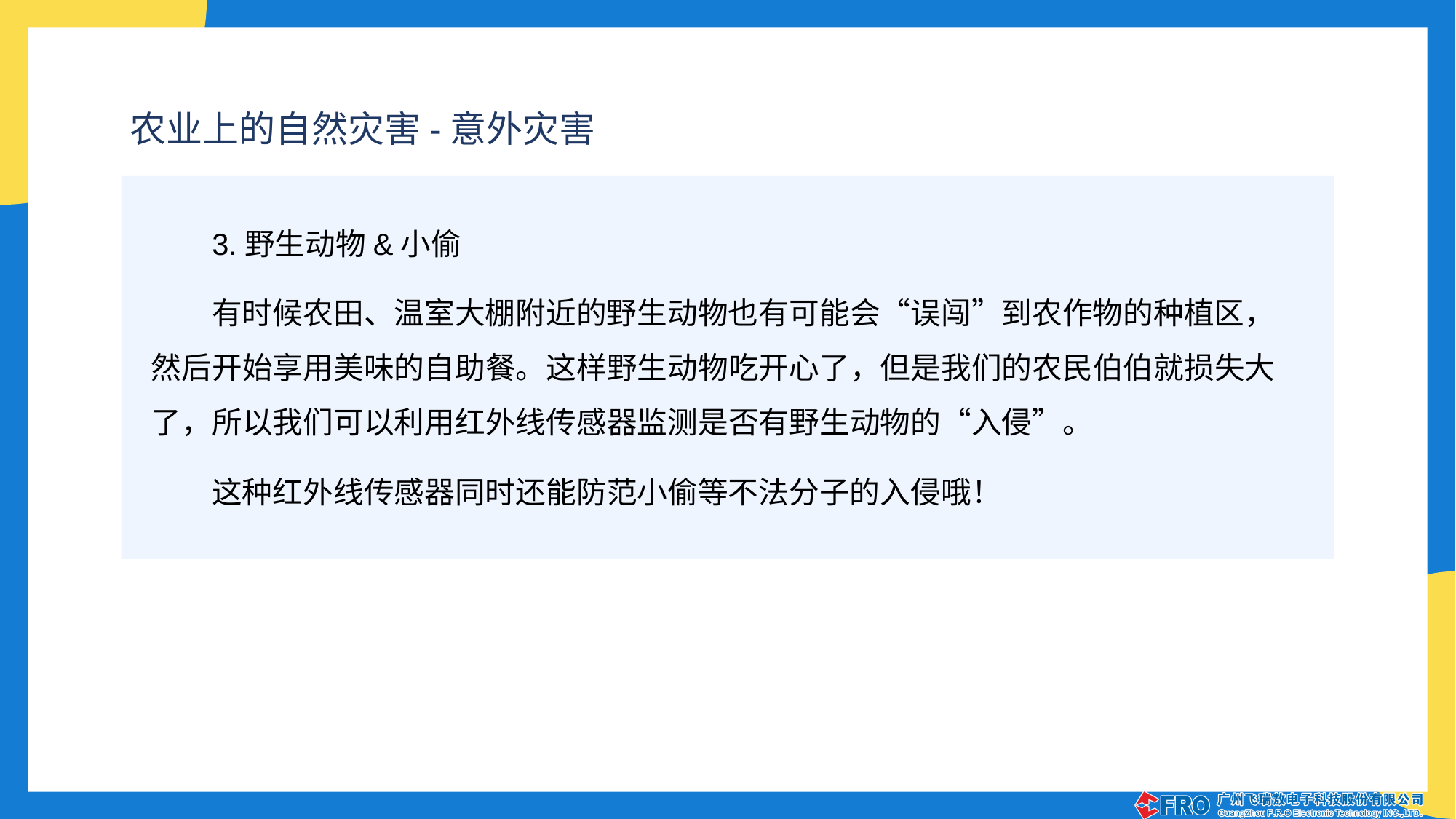

农业上的自然灾害-意外灾害
3.野生动物&小偷
有时候农田、温室大棚附近的野生动物也有可能会“误闯”到农作物的种植区，然后开始享用美味的自助餐。这样野生动物吃开心了，但是我们的农民伯伯就损失大了，所以我们可以利用红外线传感器监测是否有野生动物的“入侵”。
这种红外线传感器同时还能防范小偷等不法分子的入侵哦！